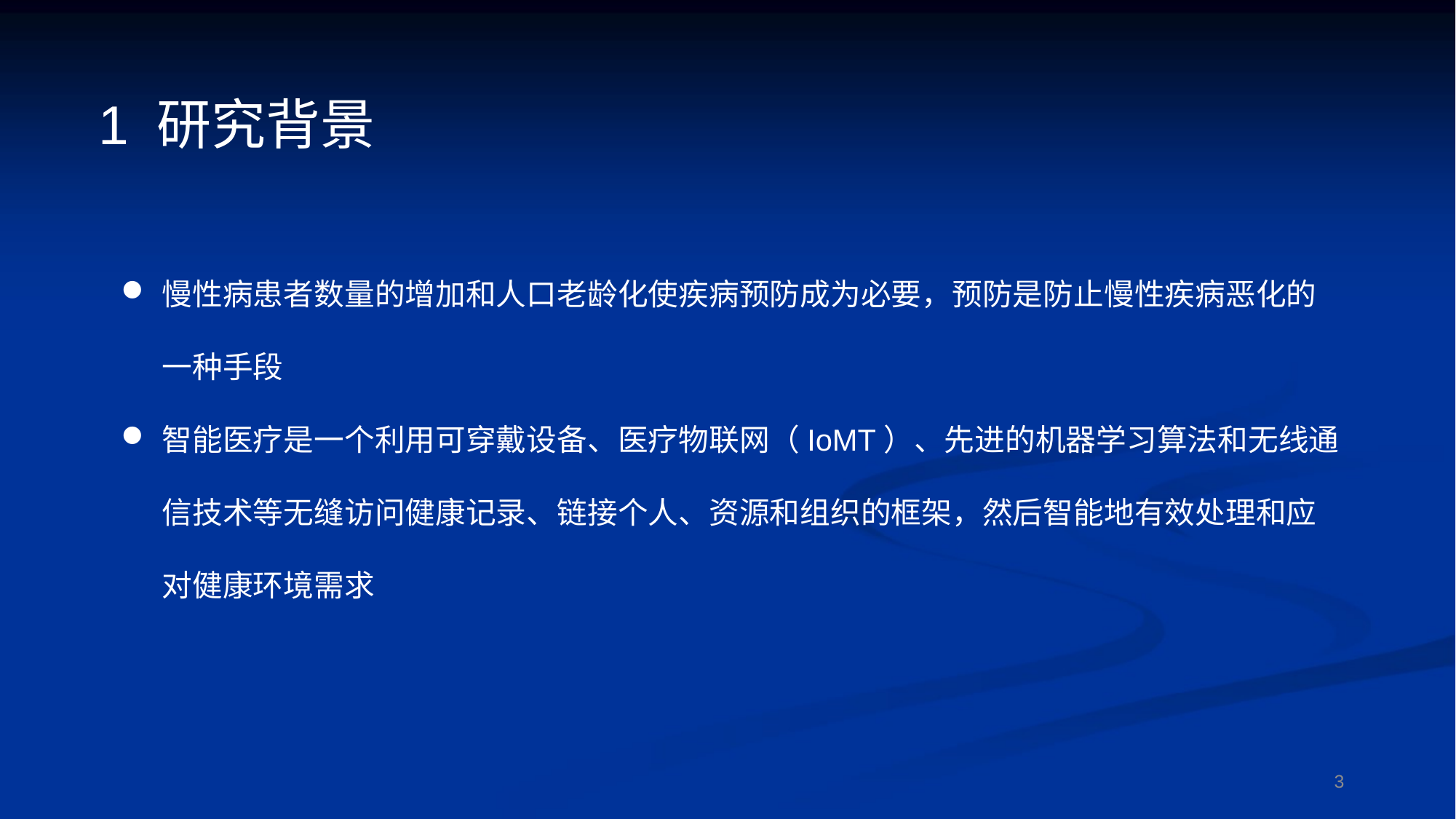

1 研究背景
慢性病患者数量的增加和人口老龄化使疾病预防成为必要，预防是防止慢性疾病恶化的一种手段
智能医疗是一个利用可穿戴设备、医疗物联网（IoMT）、先进的机器学习算法和无线通信技术等无缝访问健康记录、链接个人、资源和组织的框架，然后智能地有效处理和应对健康环境需求
3